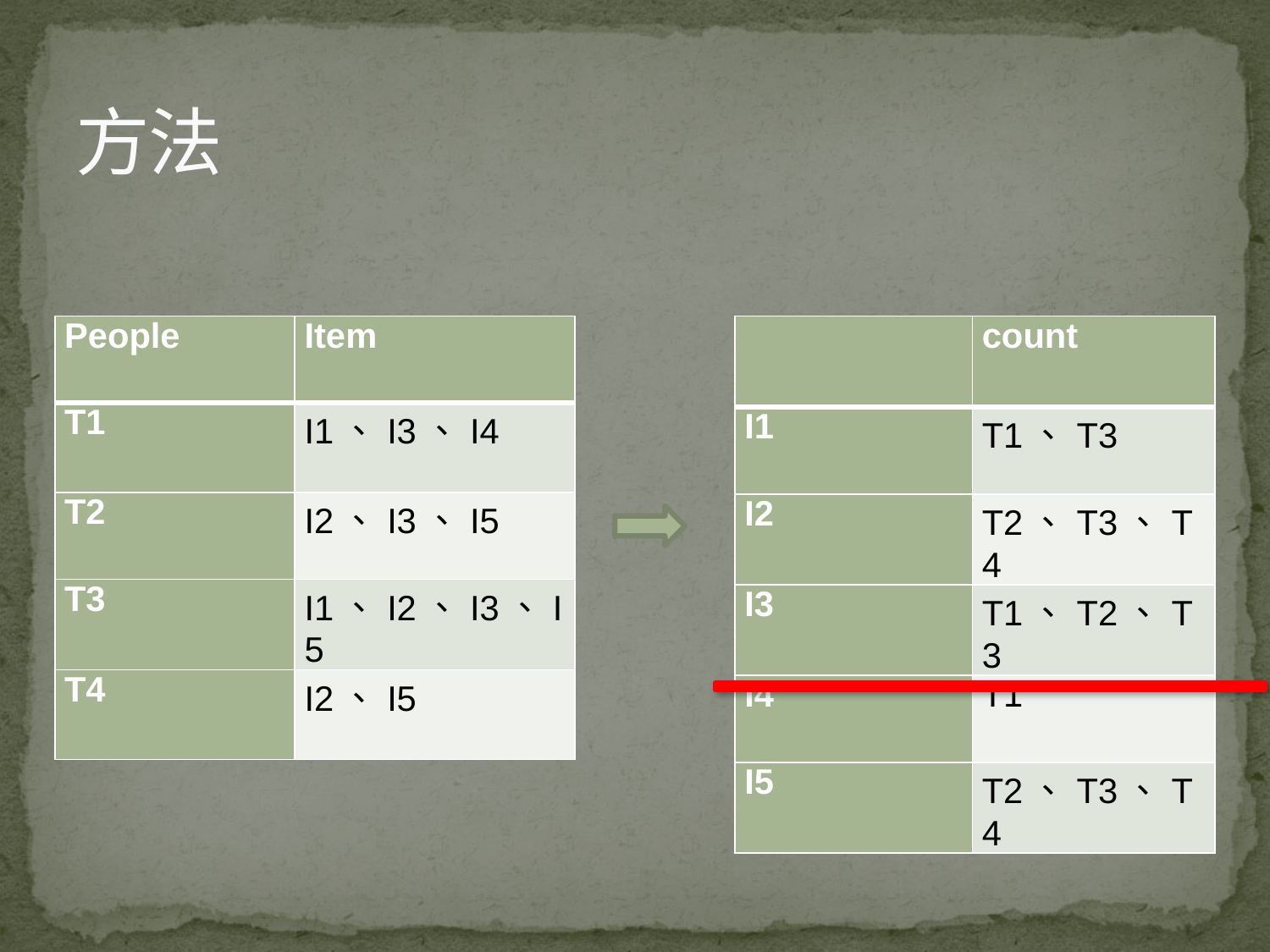

# 方法
| People | Item |
| --- | --- |
| T1 | I1、I3、I4 |
| T2 | I2、I3、I5 |
| T3 | I1、I2、I3、I5 |
| T4 | I2、I5 |
|  | count |
| --- | --- |
| I1 | T1、T3 |
| I2 | T2、T3、T4 |
| I3 | T1、T2、T3 |
| I4 | T1 |
| I5 | T2、T3、T4 |